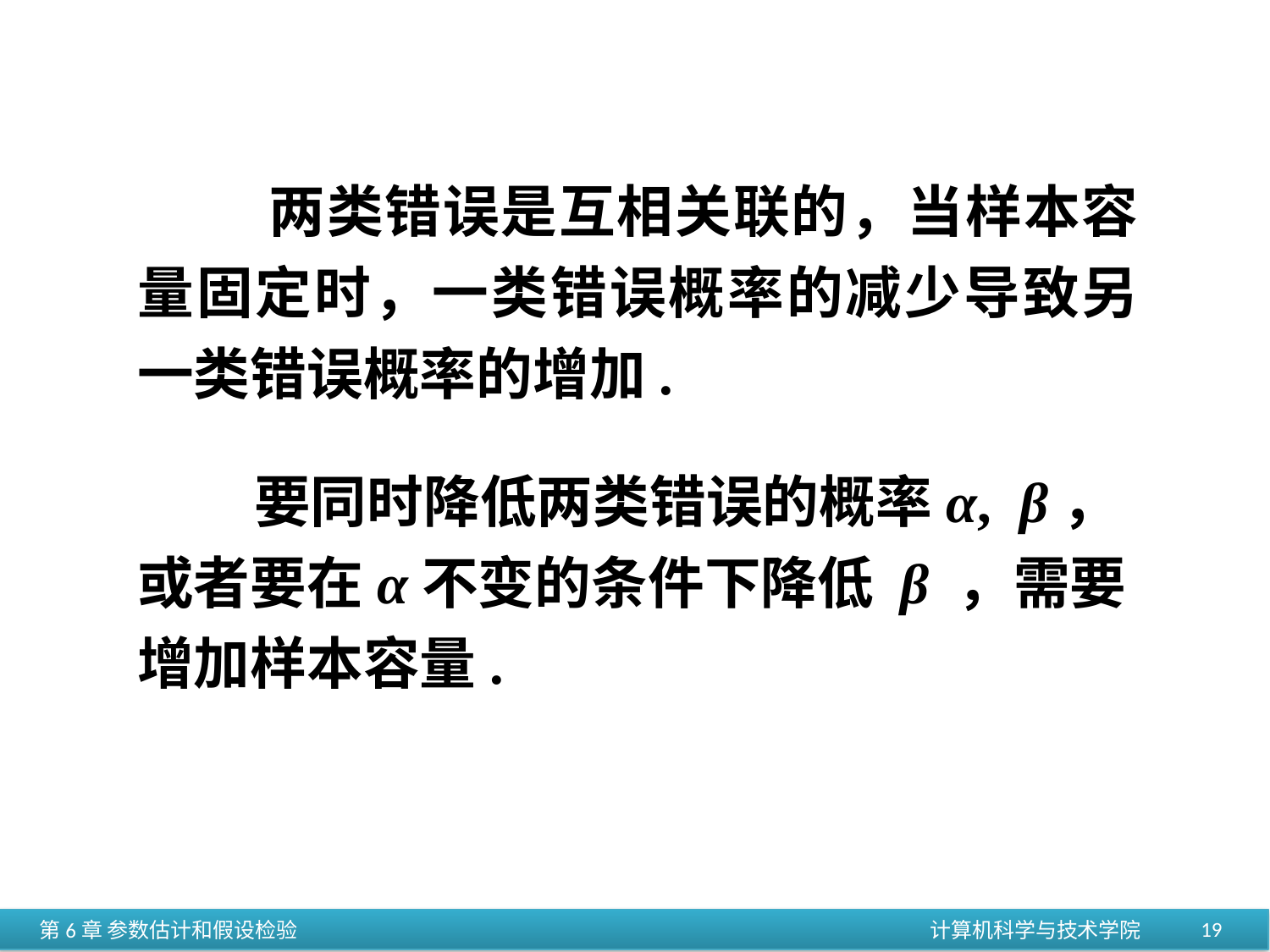

两类错误是互相关联的，当样本容量固定时，一类错误概率的减少导致另一类错误概率的增加.
        要同时降低两类错误的概率α,  β，或者要在α不变的条件下降低 β ，需要增加样本容量.